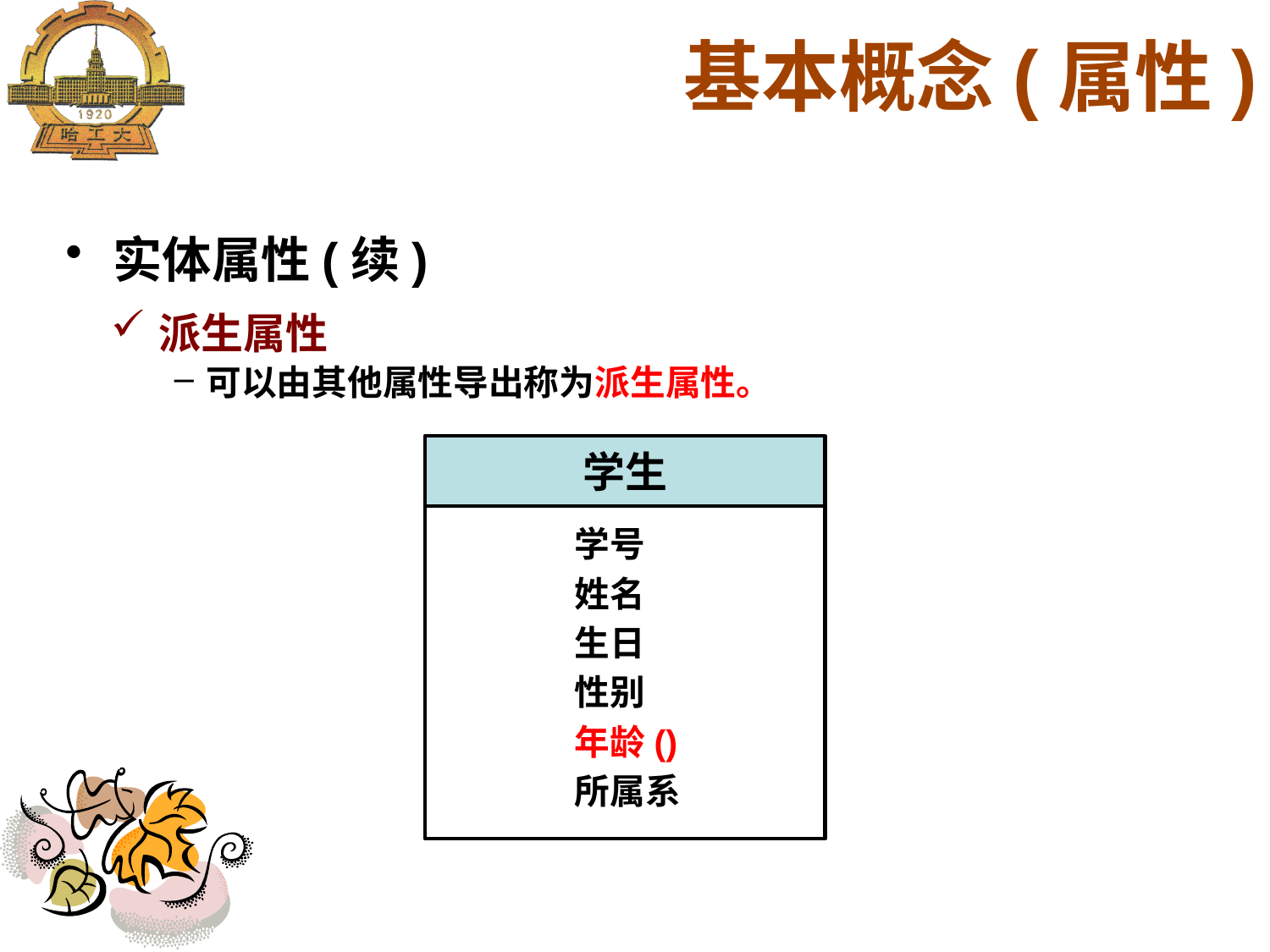

基本概念(属性)
实体属性(续)
派生属性
可以由其他属性导出称为派生属性。
学生

学号
姓名
生日
性别
年龄()
所属系